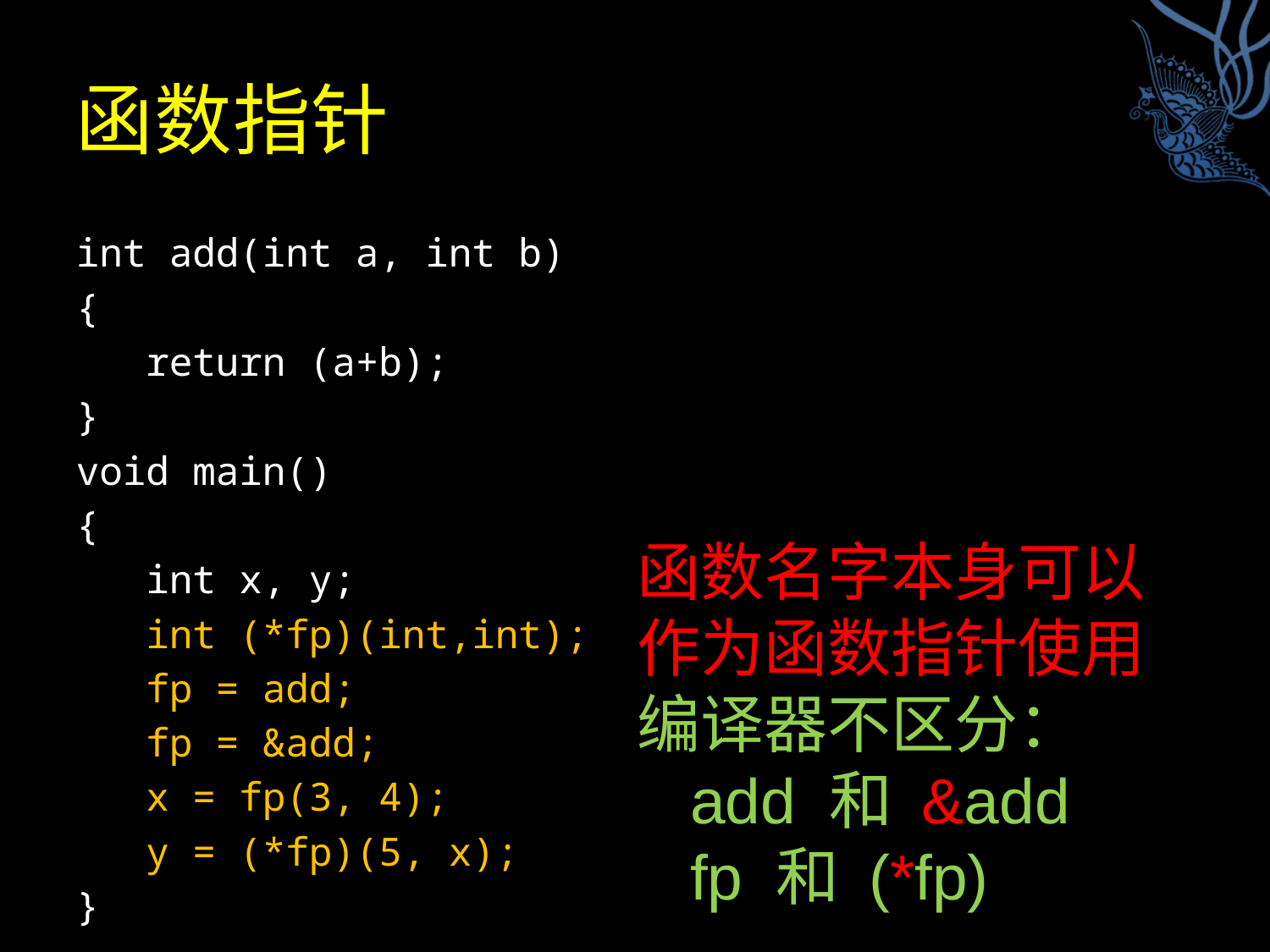

# 函数指针
int add(int a, int b)
{
   return (a+b);
}
void main()
{
   int x, y;
   int (*fp)(int,int);
   fp = add;
   fp = &add;
   x = fp(3, 4);
   y = (*fp)(5, x);
}

函数名字本身可以作为函数指针使用
编译器不区分：
   add 和 &add
   fp 和 (*fp)